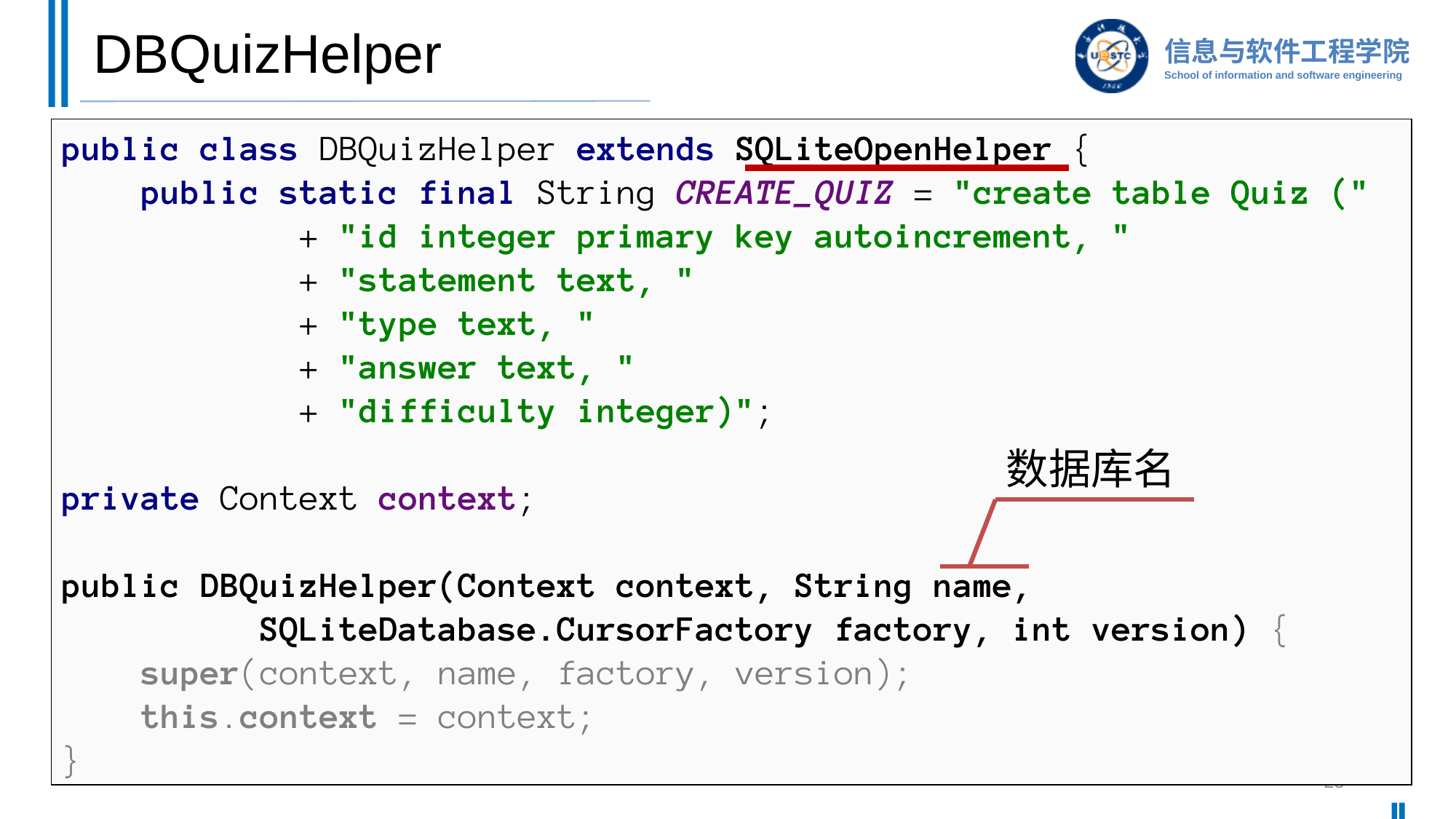

# DBQuizHelper
public class DBQuizHelper extends SQLiteOpenHelper {
    public static final String CREATE_QUIZ = "create table Quiz ("
            + "id integer primary key autoincrement, "
            + "statement text, "
            + "type text, "
            + "answer text, "
            + "difficulty integer)";

private Context context;
public DBQuizHelper(Context context, String name,
          SQLiteDatabase.CursorFactory factory, int version) {
    super(context, name, factory, version);
    this.context = context;
}
数据库名
23